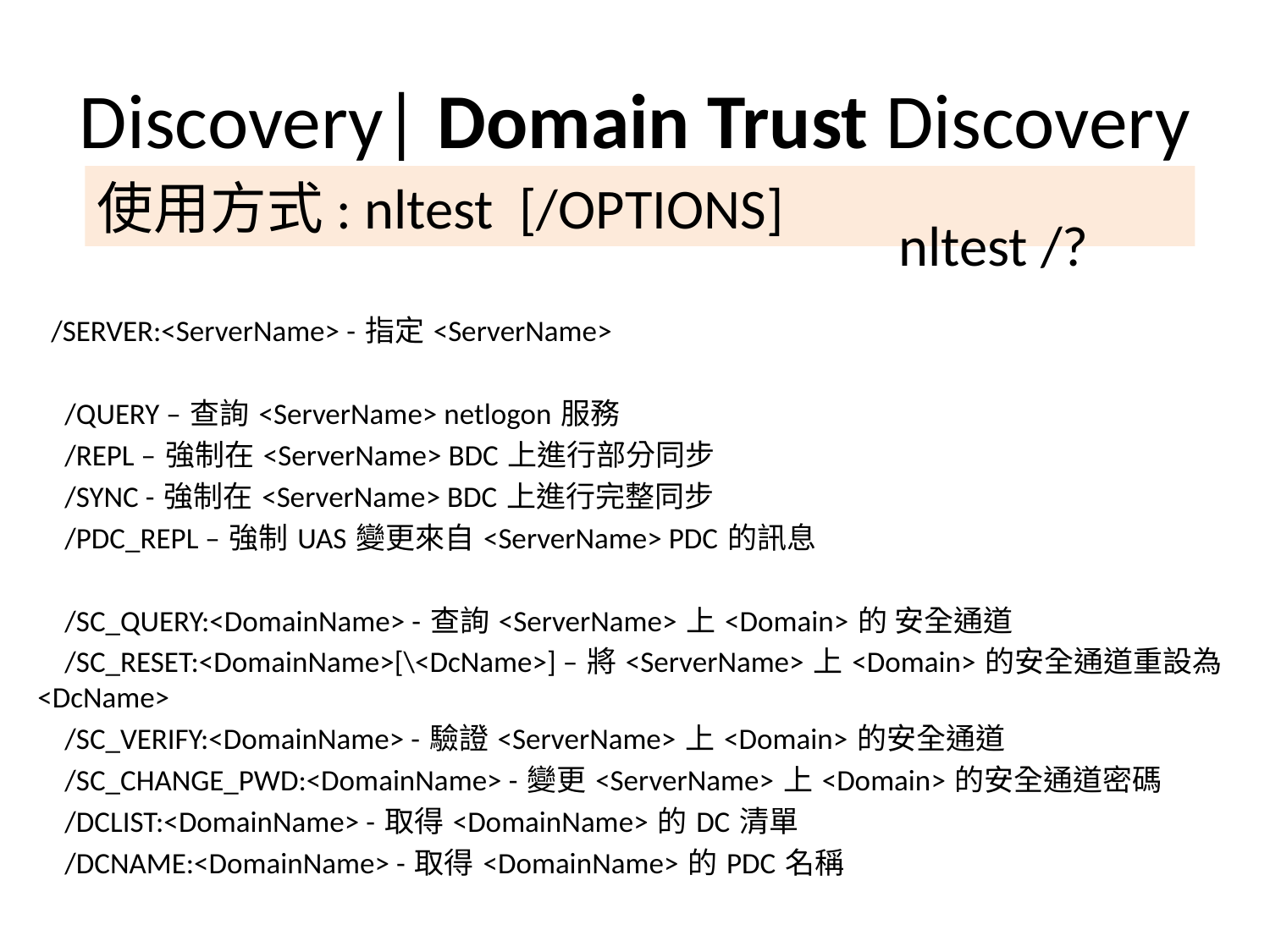

# Discovery| Domain Trust Discovery
使用方式: nltest  [/OPTIONS]
nltest /?

  /SERVER:<ServerName> - 指定 <ServerName>

    /QUERY – 查詢 <ServerName> netlogon 服務
    /REPL – 強制在 <ServerName> BDC 上進行部分同步
    /SYNC - 強制在 <ServerName> BDC 上進行完整同步
    /PDC_REPL – 強制 UAS 變更來自 <ServerName> PDC 的訊息

    /SC_QUERY:<DomainName> - 查詢 <ServerName> 上 <Domain> 的 安全通道
    /SC_RESET:<DomainName>[\<DcName>] – 將 <ServerName> 上 <Domain> 的安全通道重設為 <DcName>
    /SC_VERIFY:<DomainName> - 驗證 <ServerName> 上 <Domain> 的安全通道
    /SC_CHANGE_PWD:<DomainName> - 變更 <ServerName> 上 <Domain> 的安全通道密碼
    /DCLIST:<DomainName> - 取得 <DomainName> 的 DC 清單
    /DCNAME:<DomainName> - 取得 <DomainName> 的 PDC 名稱